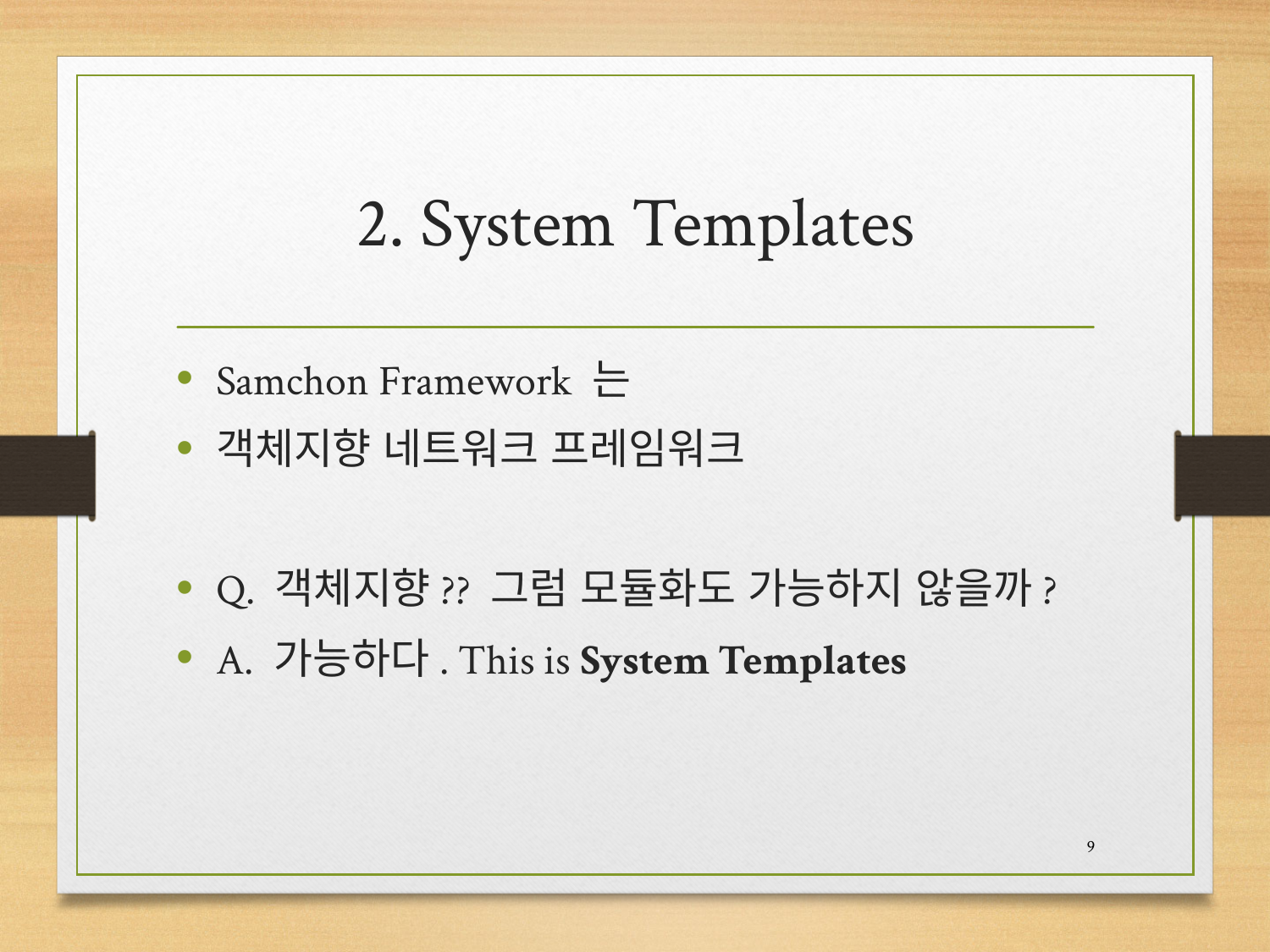

# 2. System Templates
Samchon Framework 는
객체지향 네트워크 프레임워크

Q. 객체지향?? 그럼 모듈화도 가능하지 않을까?
A. 가능하다. This is System Templates
9